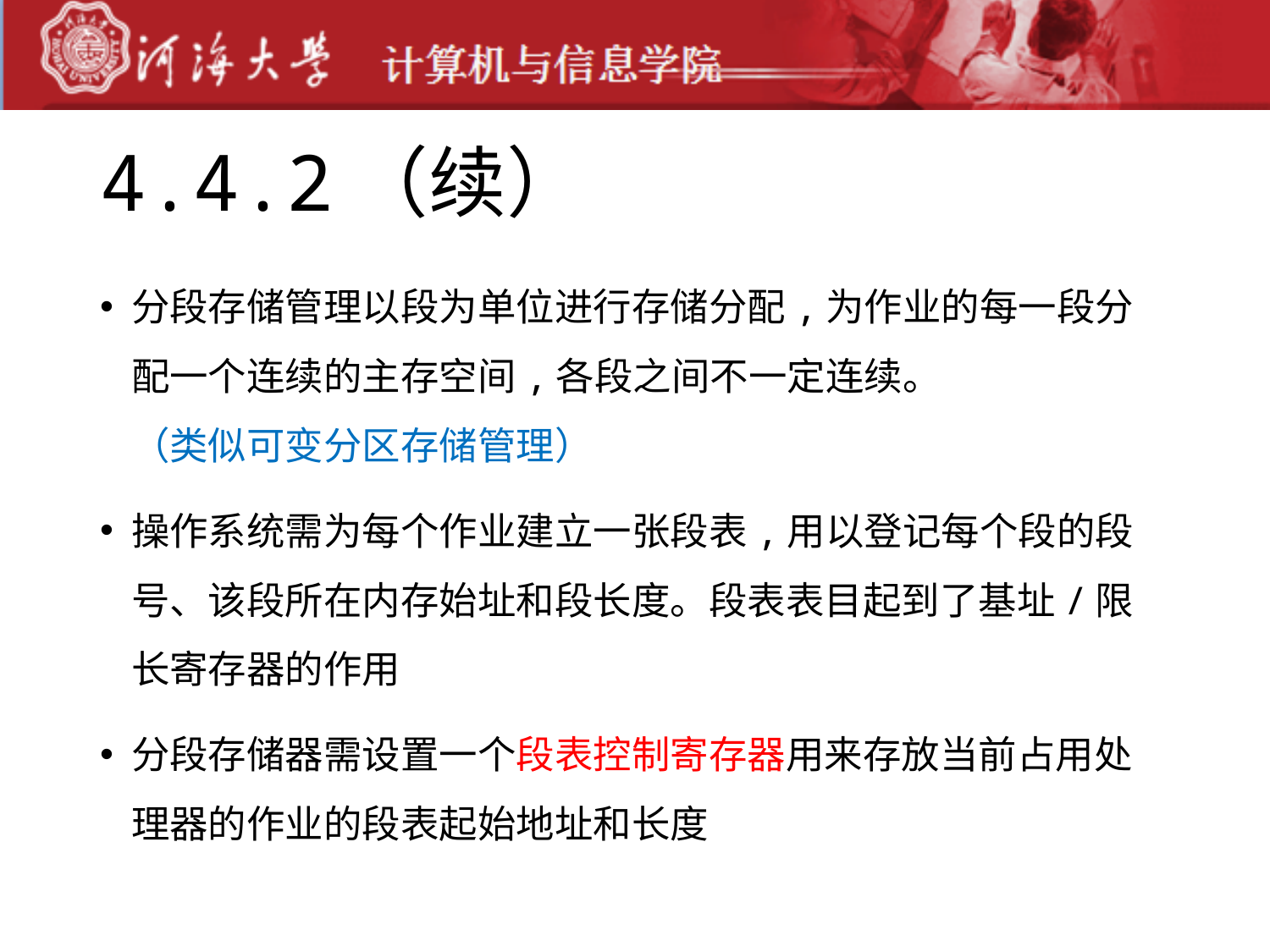

# 4.4.2（续）
分段存储管理以段为单位进行存储分配,为作业的每一段分配一个连续的主存空间,各段之间不一定连续。
（类似可变分区存储管理）
操作系统需为每个作业建立一张段表,用以登记每个段的段号、该段所在内存始址和段长度。段表表目起到了基址/限长寄存器的作用
分段存储器需设置一个段表控制寄存器用来存放当前占用处理器的作业的段表起始地址和长度